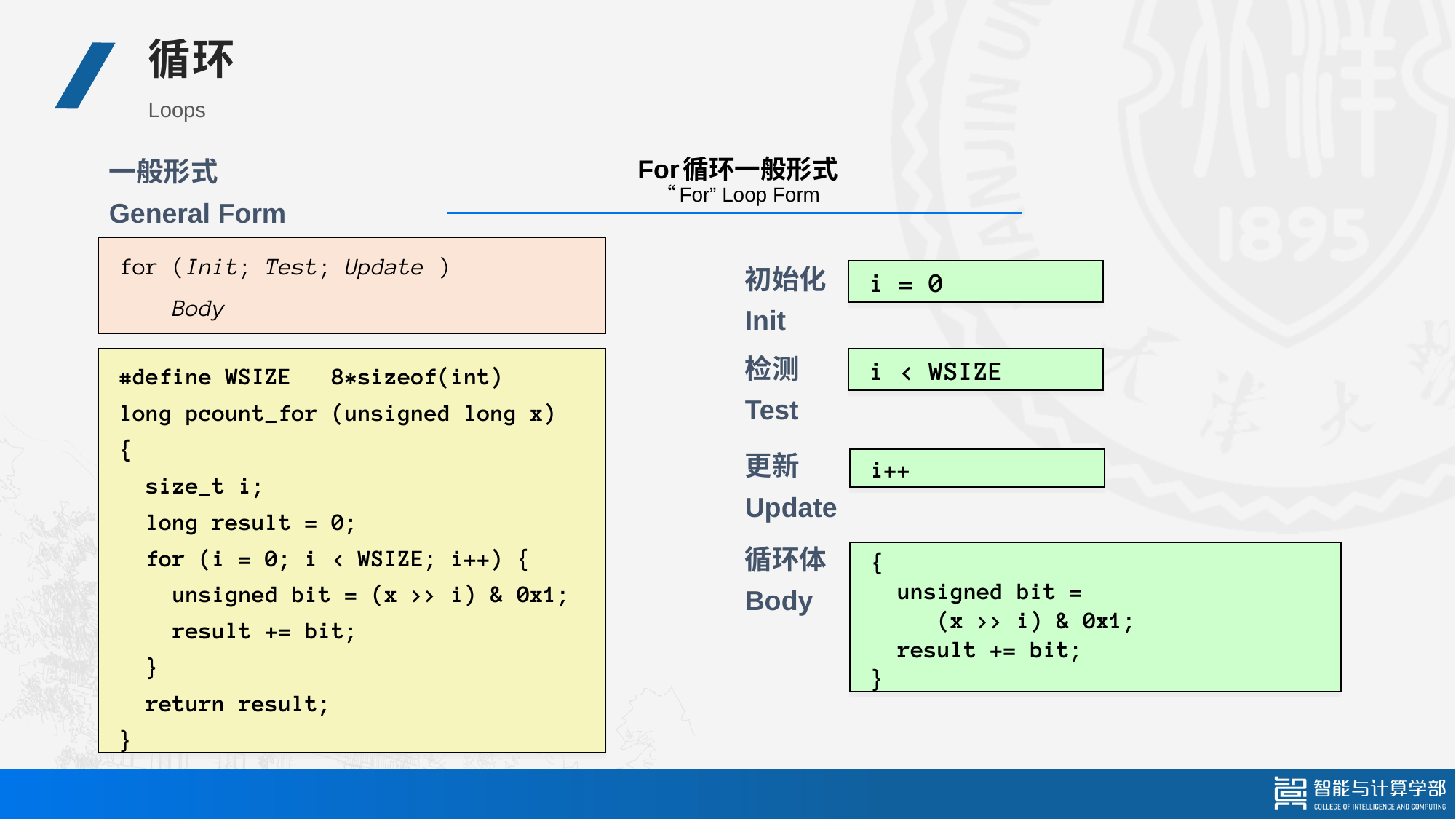

循环
Loops
一般形式
General Form

# For循环一般形式 “For” Loop Form
for (Init; Test; Update )
    Body
初始化
Init
i = 0
检测
Test

i < WSIZE
#define WSIZE   8*sizeof(int)
long pcount_for (unsigned long x)
{
  size_t i;
  long result = 0;
  for (i = 0; i < WSIZE; i++) {
    unsigned bit = (x >> i) & 0x1;
    result += bit;
  }
  return result;
}
更新
Update
i++
循环体
Body
{
  unsigned bit =
     (x >> i) & 0x1;
  result += bit;
}